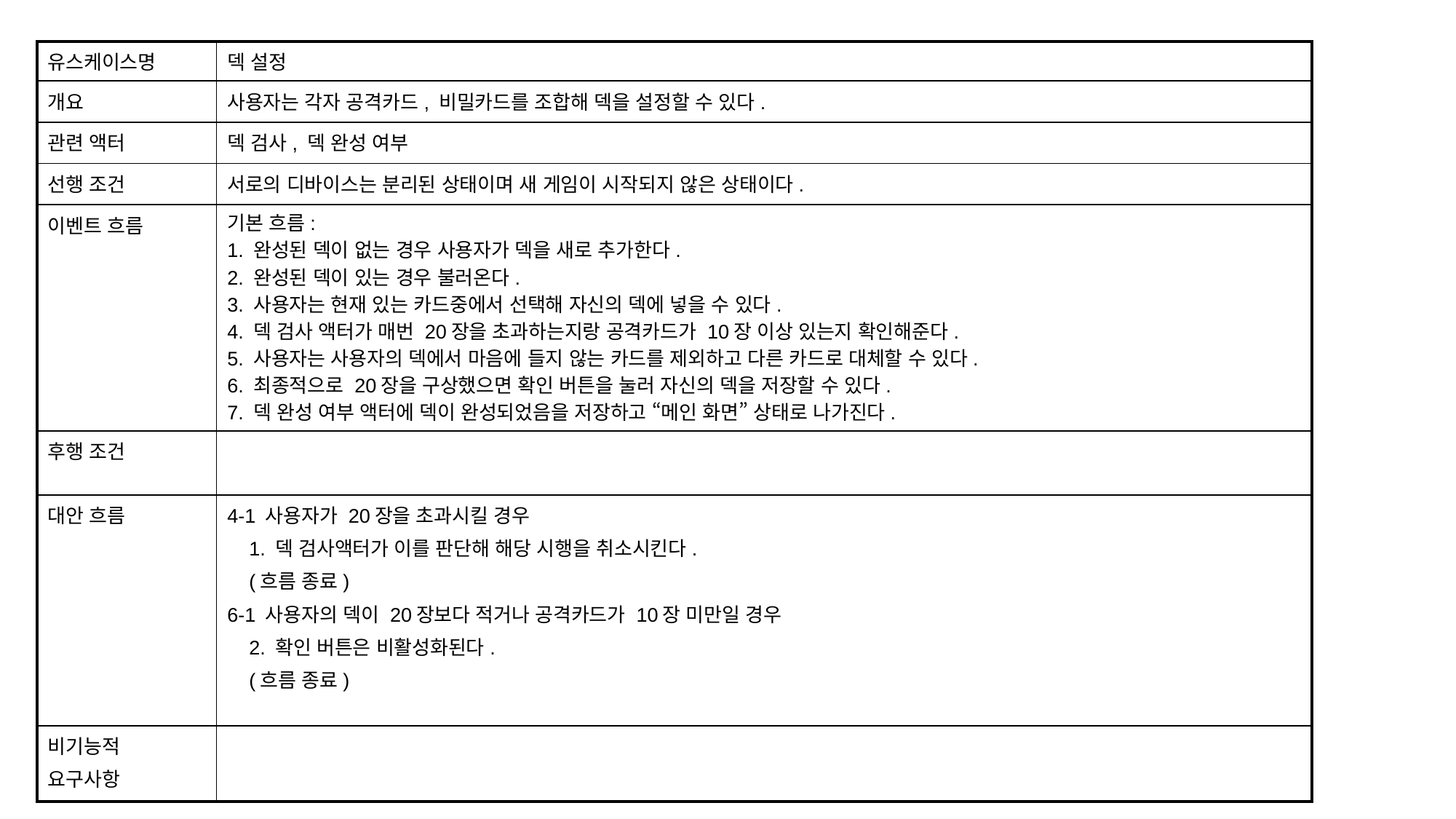

| 유스케이스명 | 덱 설정 |
| --- | --- |
| 개요 | 사용자는 각자 공격카드, 비밀카드를 조합해 덱을 설정할 수 있다. |
| 관련 액터 | 덱 검사, 덱 완성 여부 |
| 선행 조건 | 서로의 디바이스는 분리된 상태이며 새 게임이 시작되지 않은 상태이다. |
| 이벤트 흐름 | 기본 흐름: 1. 완성된 덱이 없는 경우 사용자가 덱을 새로 추가한다. 2. 완성된 덱이 있는 경우 불러온다. 3. 사용자는 현재 있는 카드중에서 선택해 자신의 덱에 넣을 수 있다. 4. 덱 검사 액터가 매번 20장을 초과하는지랑 공격카드가 10장 이상 있는지 확인해준다. 5. 사용자는 사용자의 덱에서 마음에 들지 않는 카드를 제외하고 다른 카드로 대체할 수 있다. 6. 최종적으로 20장을 구상했으면 확인 버튼을 눌러 자신의 덱을 저장할 수 있다. 7. 덱 완성 여부 액터에 덱이 완성되었음을 저장하고 “메인 화면” 상태로 나가진다. |
| 후행 조건 |  |
| 대안 흐름 | 4-1 사용자가 20장을 초과시킬 경우 1. 덱 검사액터가 이를 판단해 해당 시행을 취소시킨다. (흐름 종료) 6-1 사용자의 덱이 20장보다 적거나 공격카드가 10장 미만일 경우 2. 확인 버튼은 비활성화된다. (흐름 종료) |
| 비기능적 요구사항 |  |